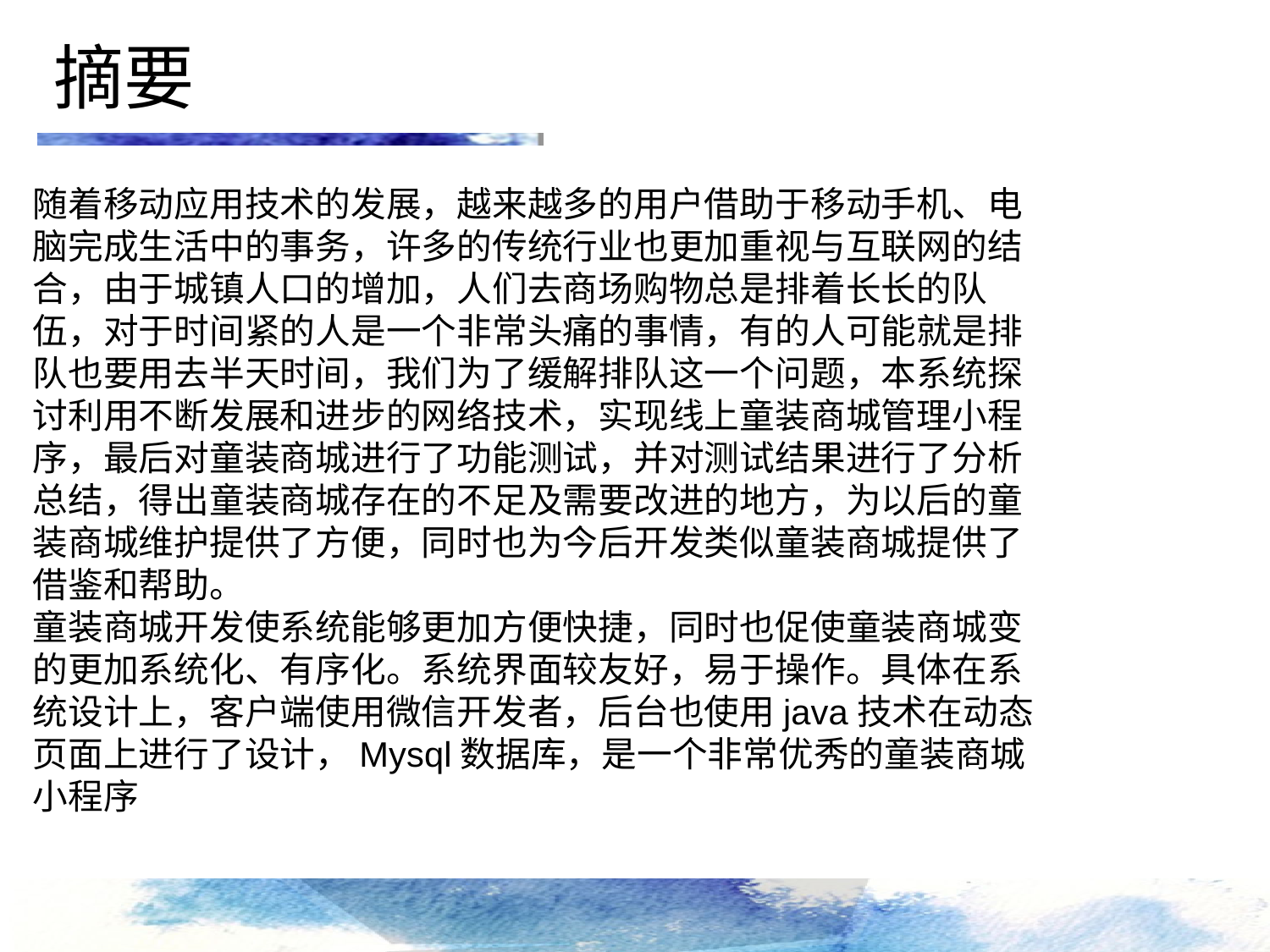

摘要
随着移动应用技术的发展，越来越多的用户借助于移动手机、电脑完成生活中的事务，许多的传统行业也更加重视与互联网的结合，由于城镇人口的增加，人们去商场购物总是排着长长的队伍，对于时间紧的人是一个非常头痛的事情，有的人可能就是排队也要用去半天时间，我们为了缓解排队这一个问题，本系统探讨利用不断发展和进步的网络技术，实现线上童装商城管理小程序，最后对童装商城进行了功能测试，并对测试结果进行了分析总结，得出童装商城存在的不足及需要改进的地方，为以后的童装商城维护提供了方便，同时也为今后开发类似童装商城提供了借鉴和帮助。
童装商城开发使系统能够更加方便快捷，同时也促使童装商城变的更加系统化、有序化。系统界面较友好，易于操作。具体在系统设计上，客户端使用微信开发者，后台也使用java技术在动态页面上进行了设计，Mysql数据库，是一个非常优秀的童装商城小程序
点击添加文本
点击添加文本
点击添加文本

点击添加文本